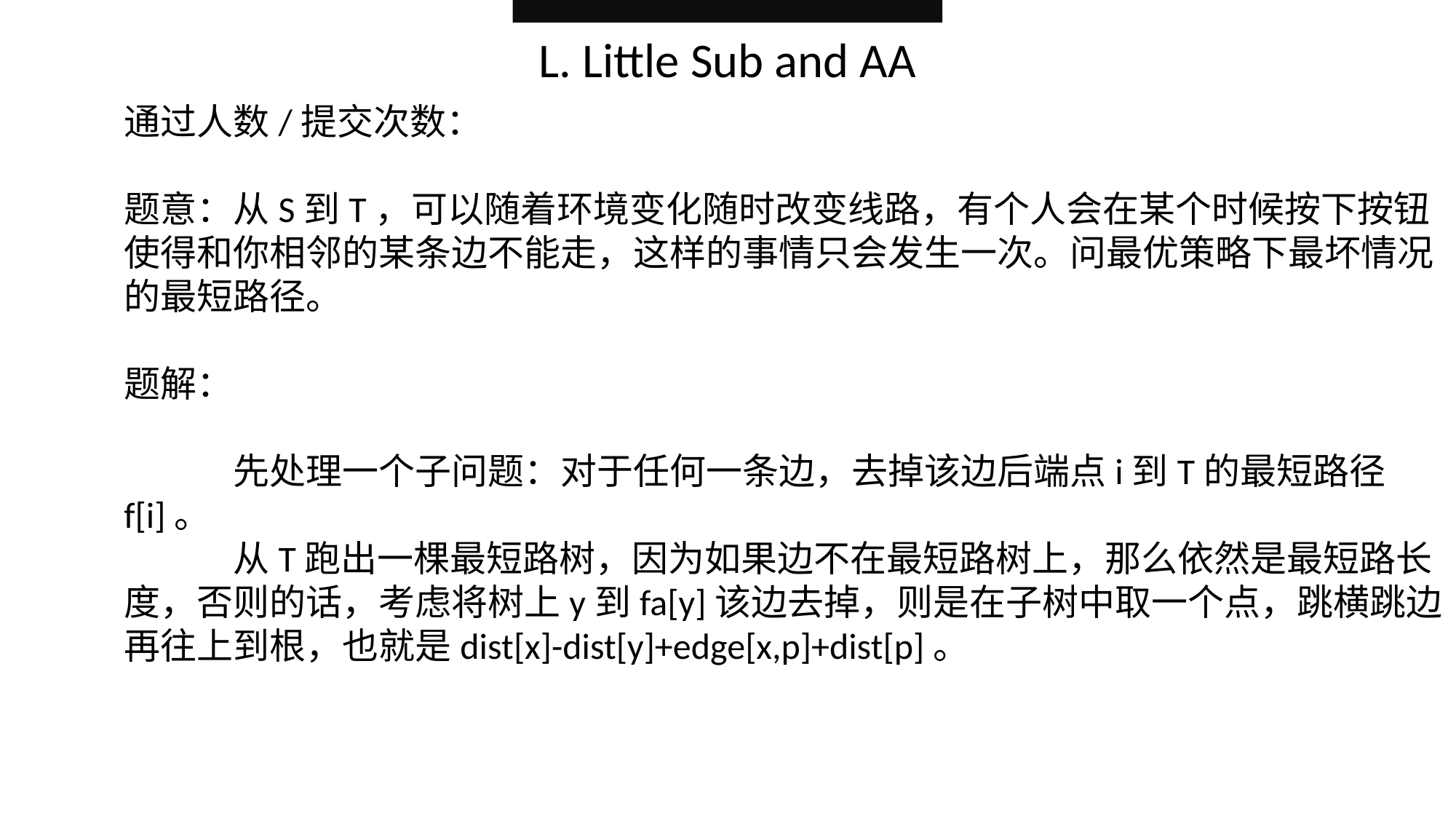

L. Little Sub and AA
通过人数/提交次数：

题意：从S到T，可以随着环境变化随时改变线路，有个人会在某个时候按下按钮使得和你相邻的某条边不能走，这样的事情只会发生一次。问最优策略下最坏情况的最短路径。

题解：

	先处理一个子问题：对于任何一条边，去掉该边后端点i到T的最短路径f[i]。
	从T跑出一棵最短路树，因为如果边不在最短路树上，那么依然是最短路长度，否则的话，考虑将树上y到fa[y]该边去掉，则是在子树中取一个点，跳横跳边再往上到根，也就是dist[x]-dist[y]+edge[x,p]+dist[p]。